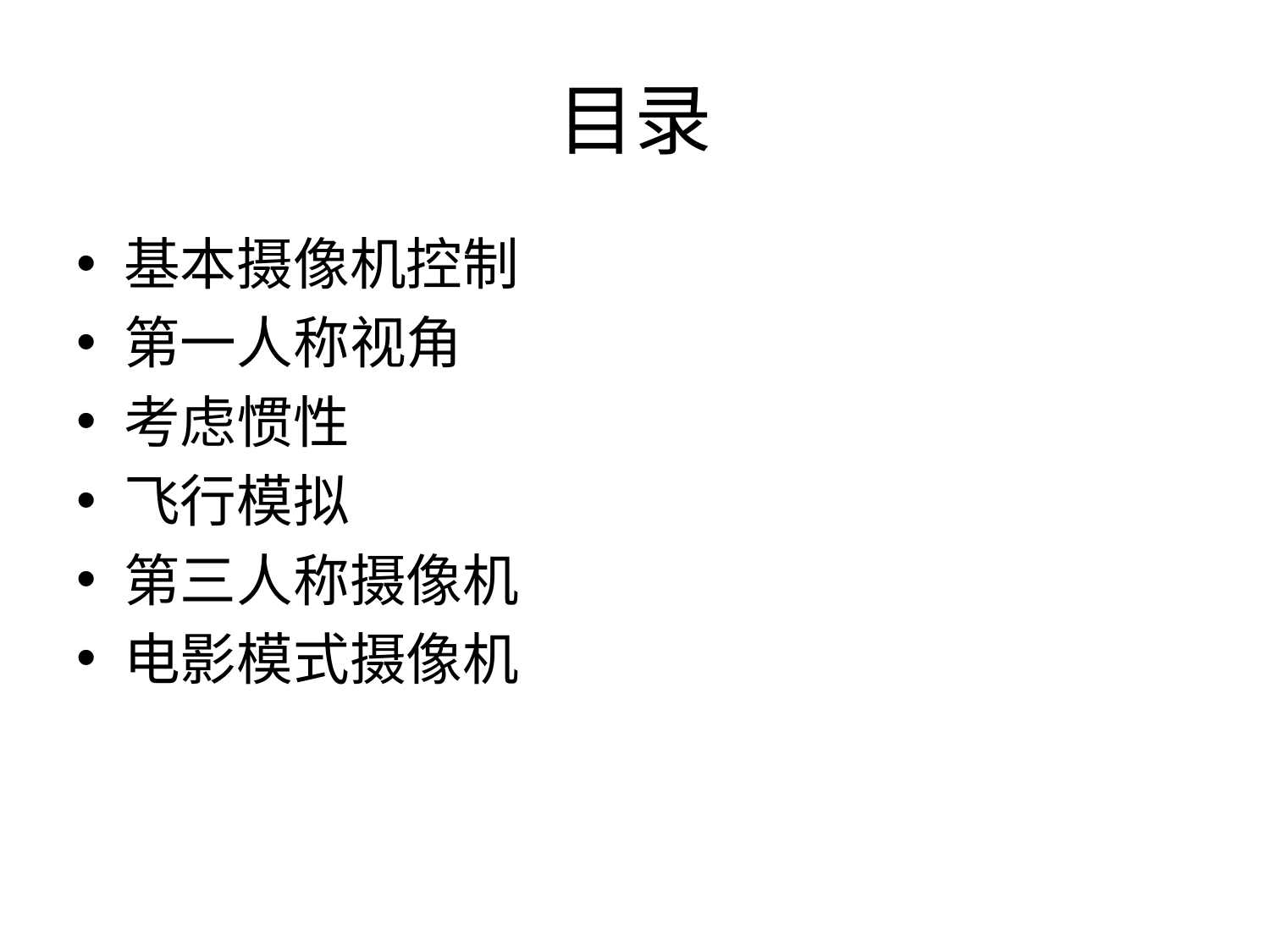

# 目录
基本摄像机控制
第一人称视角
考虑惯性
飞行模拟
第三人称摄像机
电影模式摄像机